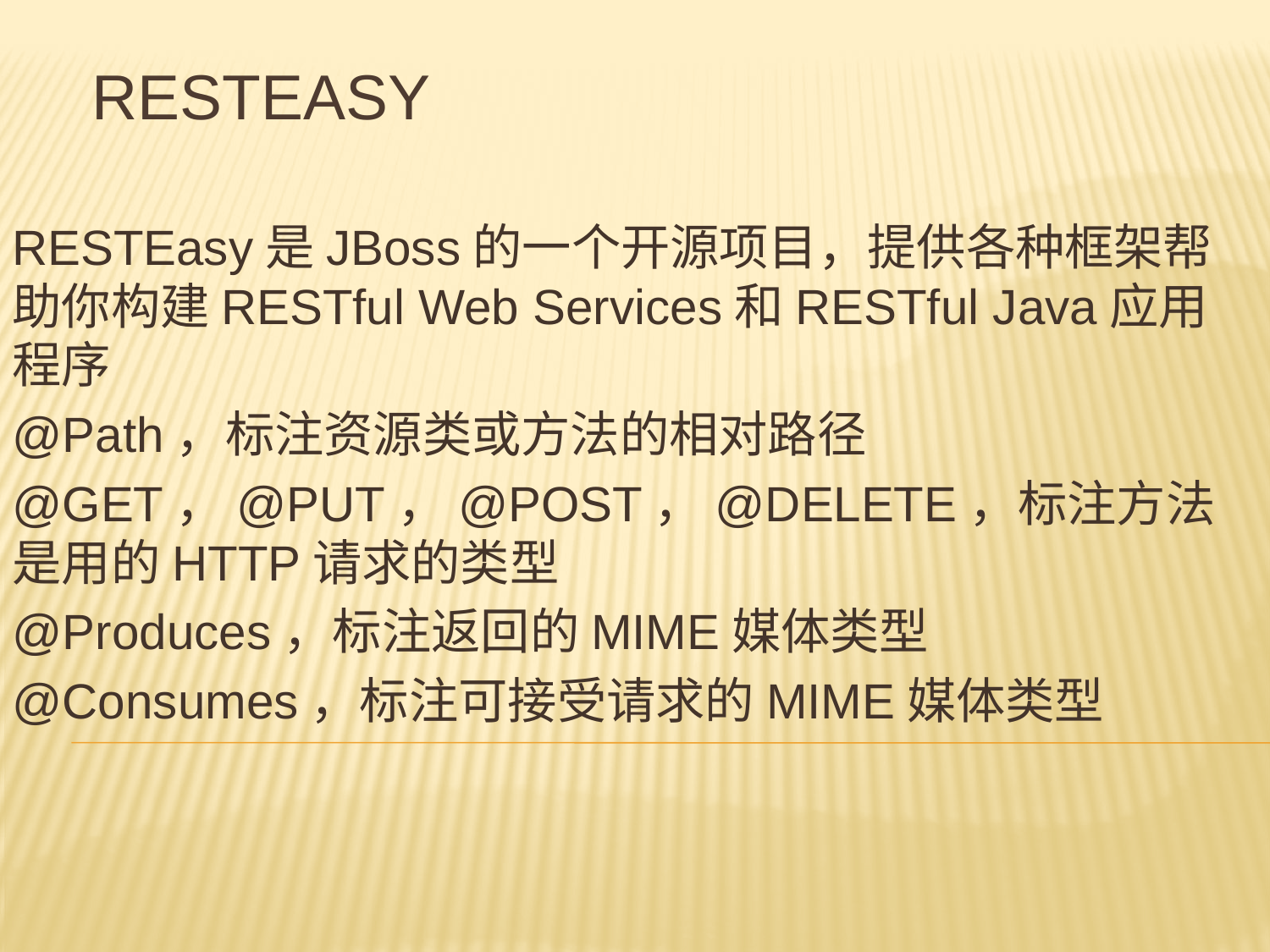

# RESTEasy
RESTEasy是JBoss的一个开源项目，提供各种框架帮助你构建RESTful Web Services和RESTful Java应用程序
@Path，标注资源类或方法的相对路径
@GET，@PUT，@POST，@DELETE，标注方法是用的HTTP请求的类型
@Produces，标注返回的MIME媒体类型
@Consumes，标注可接受请求的MIME媒体类型